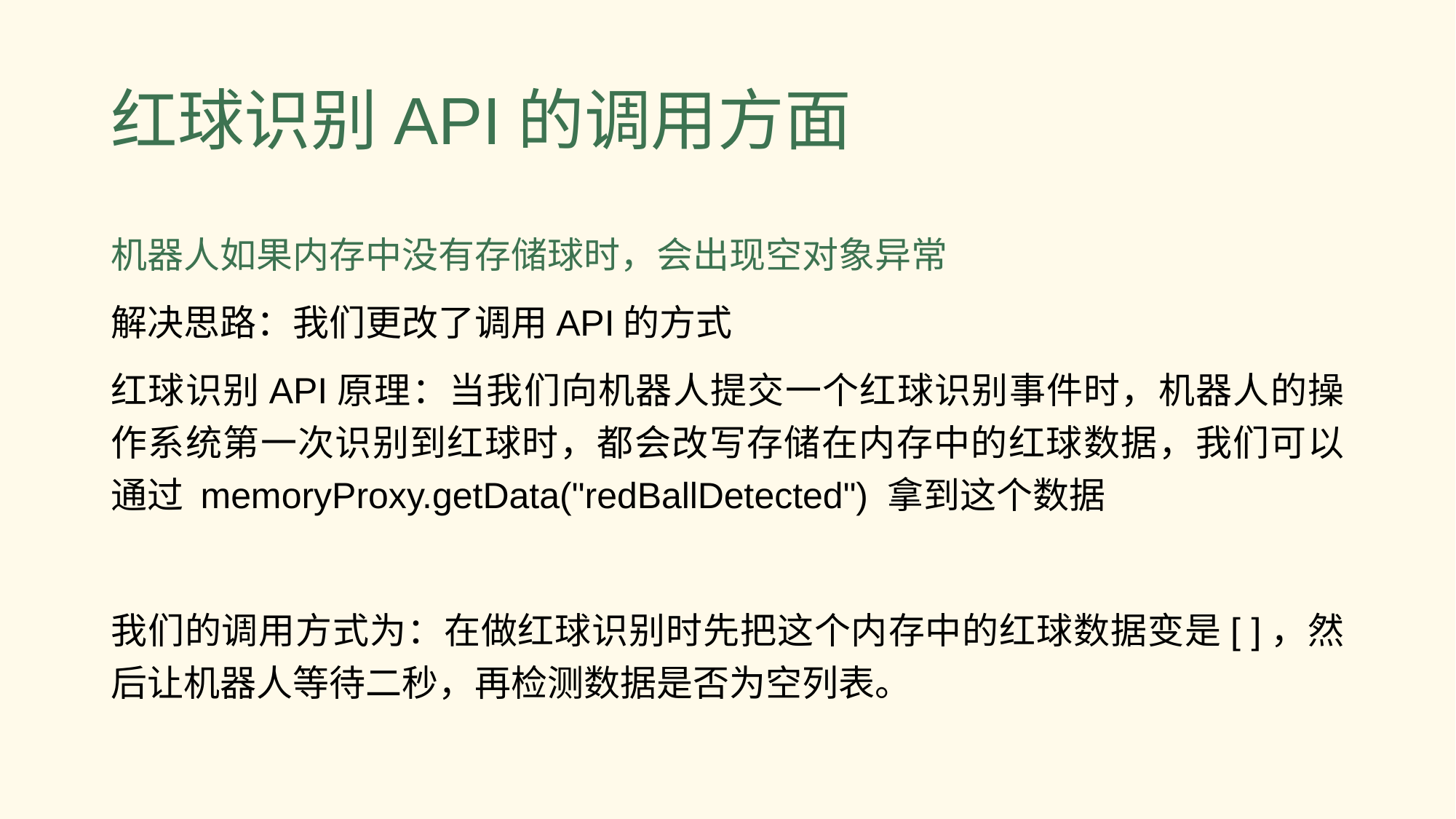

# 红球识别API的调用方面
机器人如果内存中没有存储球时，会出现空对象异常
解决思路：我们更改了调用API的方式
红球识别API原理：当我们向机器人提交一个红球识别事件时，机器人的操作系统第一次识别到红球时，都会改写存储在内存中的红球数据，我们可以通过 memoryProxy.getData("redBallDetected") 拿到这个数据

我们的调用方式为：在做红球识别时先把这个内存中的红球数据变是[ ]，然后让机器人等待二秒，再检测数据是否为空列表。